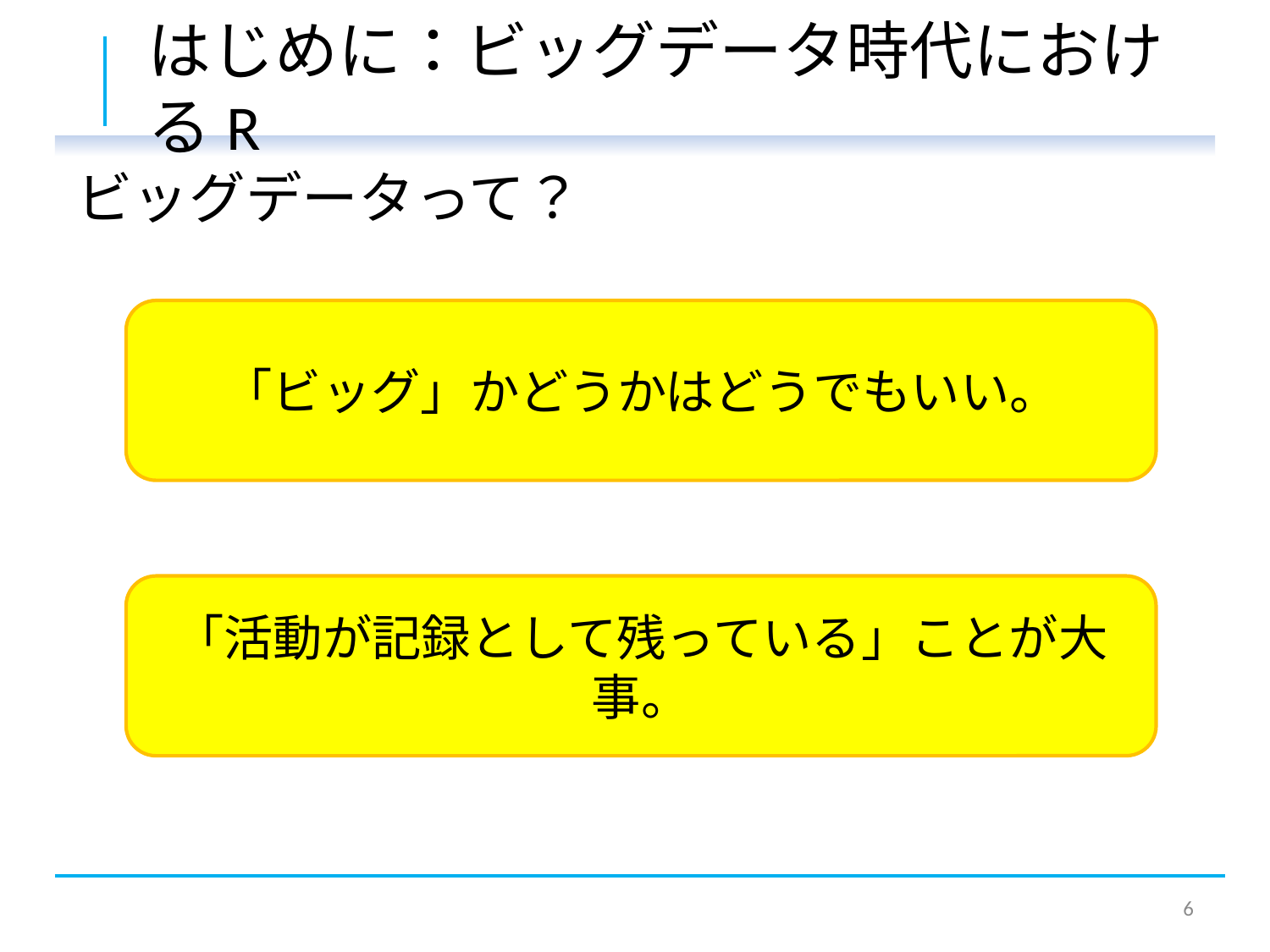

# はじめに：ビッグデータ時代におけるR
ビッグデータって？

「ビッグ」かどうかはどうでもいい。
「活動が記録として残っている」ことが大事。
6